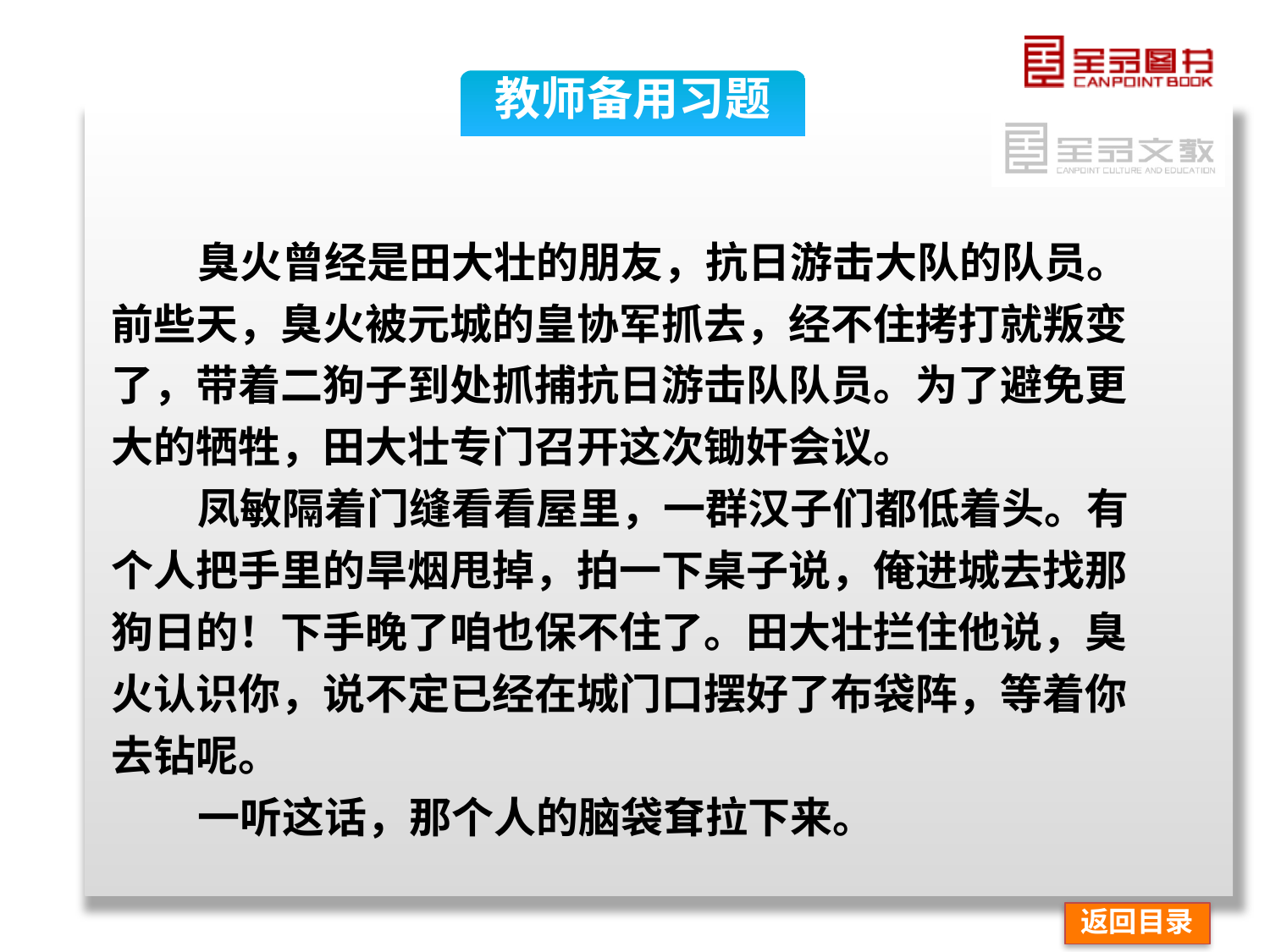

教师备用习题
臭火曾经是田大壮的朋友，抗日游击大队的队员。前些天，臭火被元城的皇协军抓去，经不住拷打就叛变了，带着二狗子到处抓捕抗日游击队队员。为了避免更大的牺牲，田大壮专门召开这次锄奸会议。
凤敏隔着门缝看看屋里，一群汉子们都低着头。有个人把手里的旱烟甩掉，拍一下桌子说，俺进城去找那狗日的！下手晚了咱也保不住了。田大壮拦住他说，臭火认识你，说不定已经在城门口摆好了布袋阵，等着你去钻呢。
一听这话，那个人的脑袋耷拉下来。
返回目录